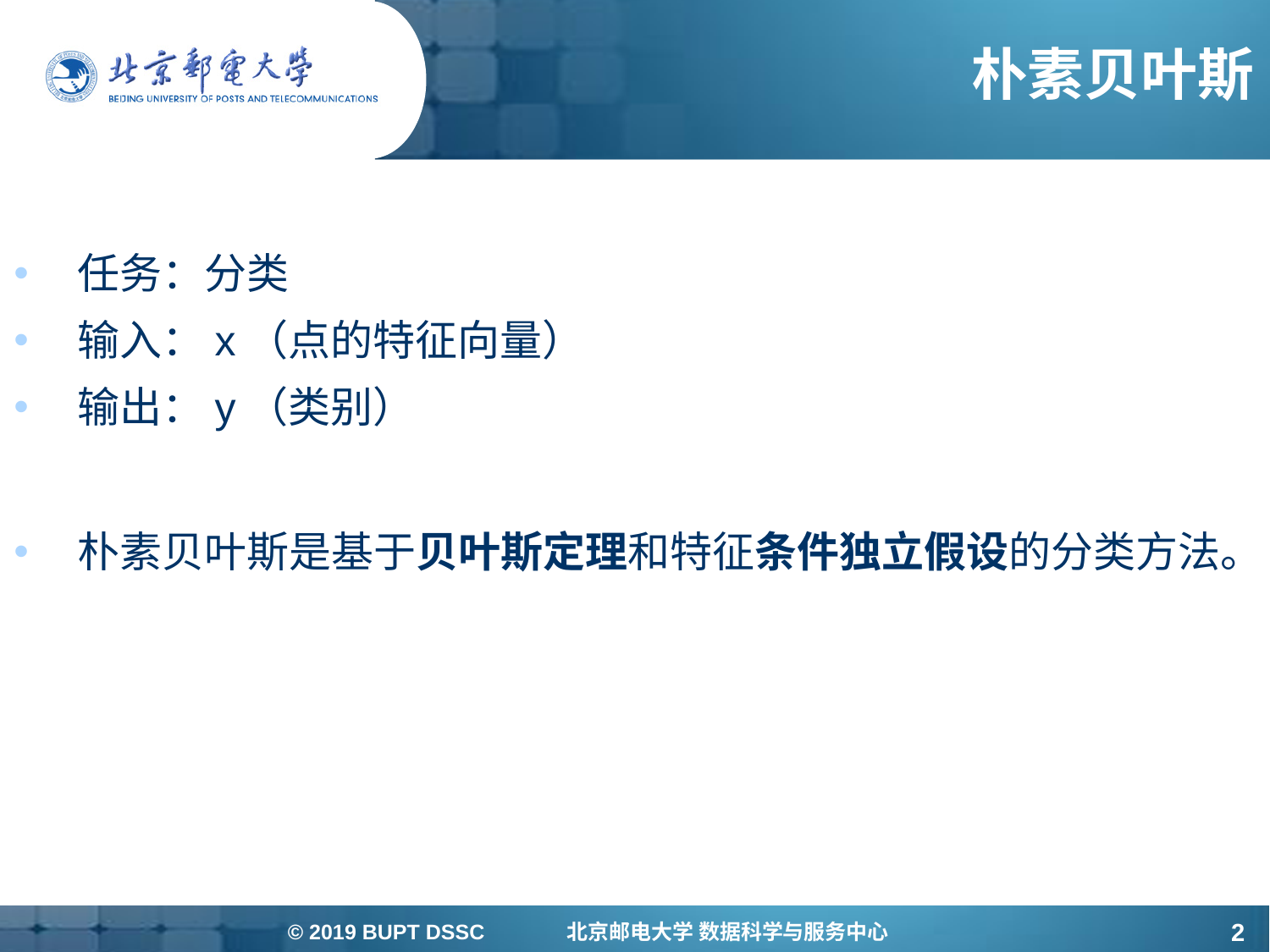

# 朴素贝叶斯
任务：分类
输入：x（点的特征向量）
输出：y（类别）

朴素贝叶斯是基于贝叶斯定理和特征条件独立假设的分类方法。

© 2019 BUPT DSSC             北京邮电大学 数据科学与服务中心